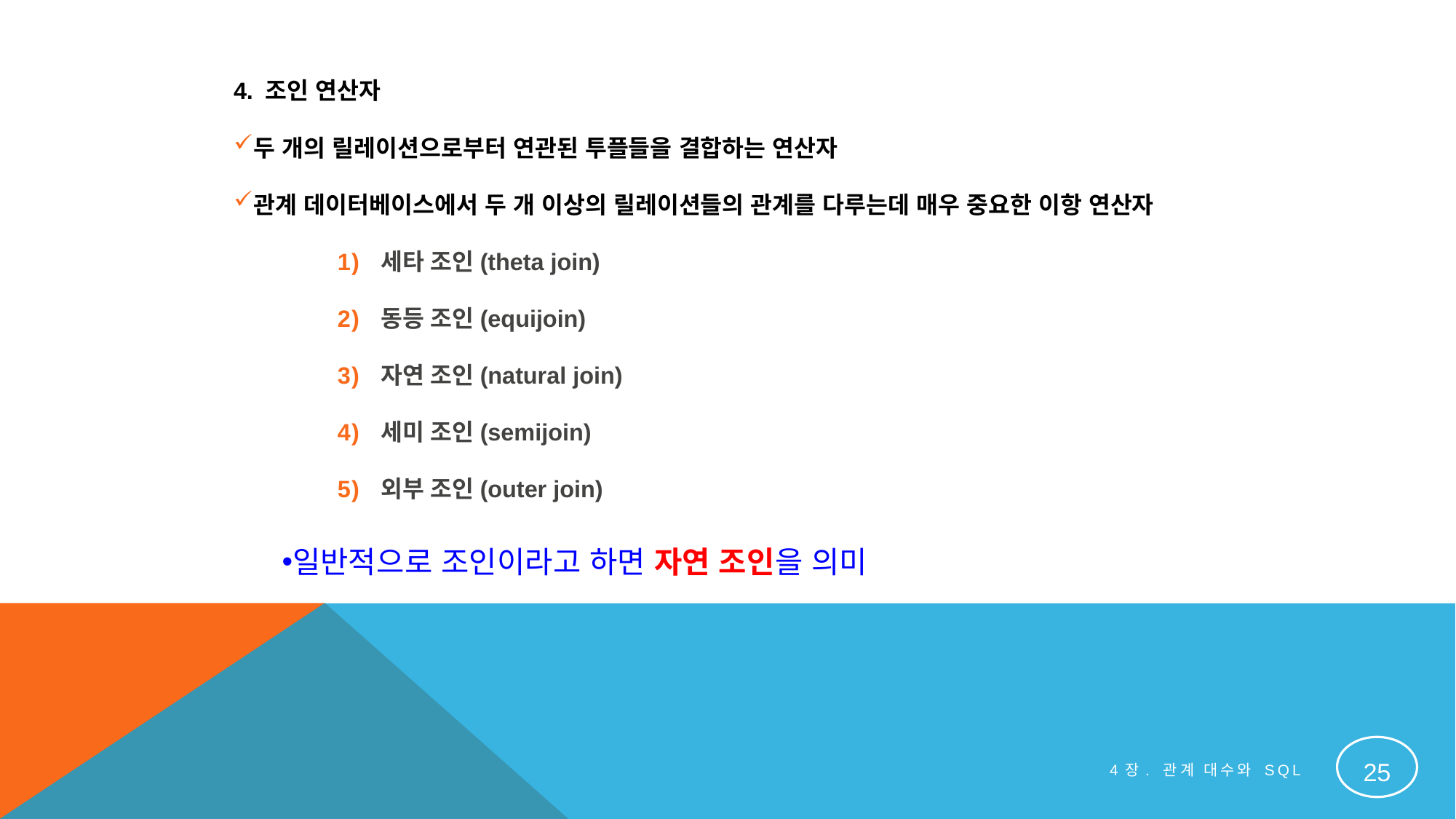

4. 조인 연산자
두 개의 릴레이션으로부터 연관된 투플들을 결합하는 연산자
관계 데이터베이스에서 두 개 이상의 릴레이션들의 관계를 다루는데 매우 중요한 이항 연산자
세타 조인(theta join)
동등 조인(equijoin)
자연 조인(natural join)
세미 조인(semijoin)
외부 조인(outer join)
일반적으로 조인이라고 하면 자연 조인을 의미
25
4장. 관계 대수와 SQL